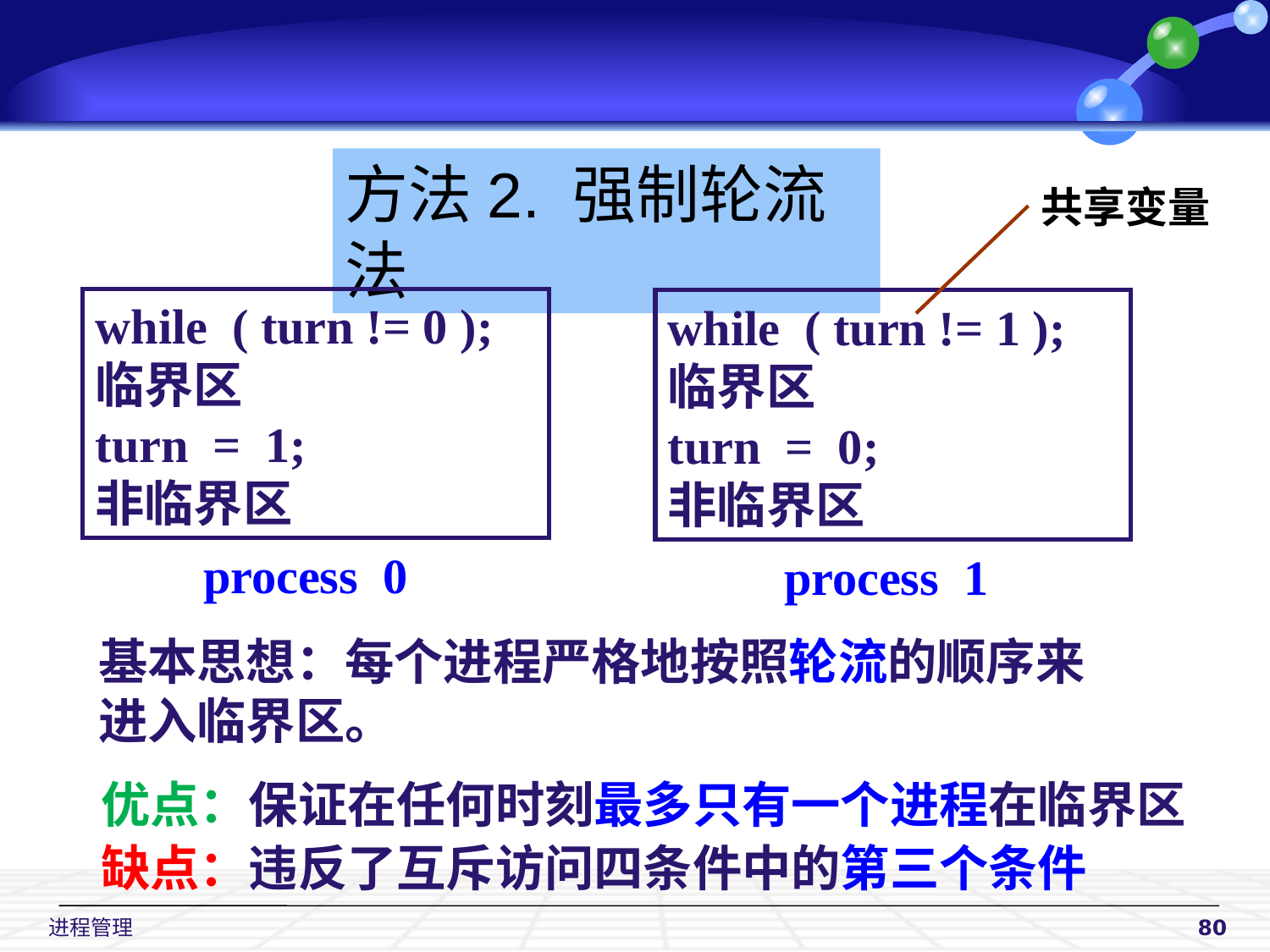

方法2. 强制轮流法
共享变量

while  ( turn != 0 );
临界区
turn  =  1;
非临界区
while  ( turn != 1 );
临界区
turn  =  0;
非临界区
process  0
process  1
基本思想：每个进程严格地按照轮流的顺序来
进入临界区。
优点：保证在任何时刻最多只有一个进程在临界区
缺点：违反了互斥访问四条件中的第三个条件
   进程管理
80